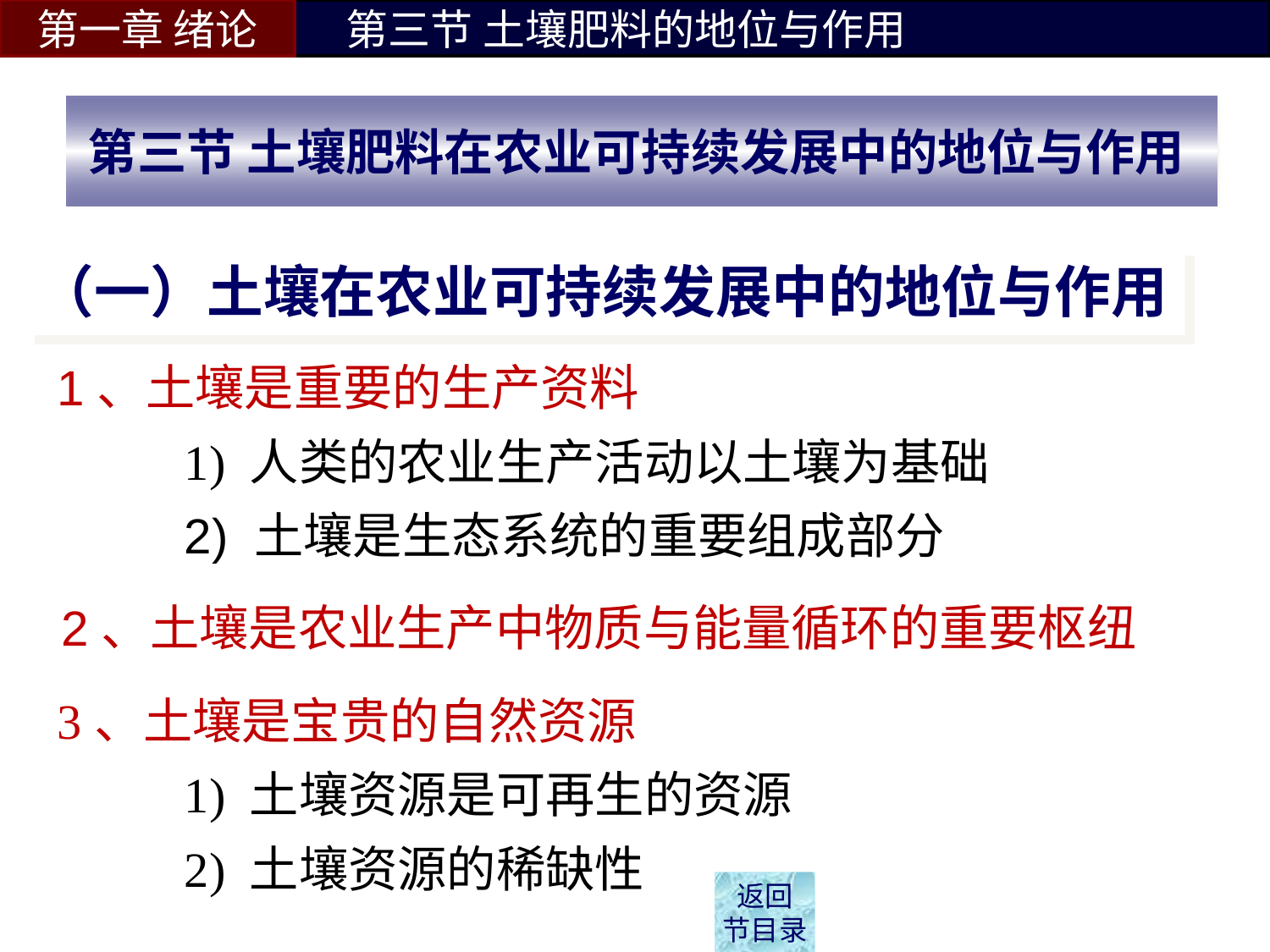

第一章 绪论
   第三节 土壤肥料的地位与作用
第三节 土壤肥料在农业可持续发展中的地位与作用
# （一）土壤在农业可持续发展中的地位与作用
1、土壤是重要的生产资料
	1) 人类的农业生产活动以土壤为基础
	2) 土壤是生态系统的重要组成部分
2、土壤是农业生产中物质与能量循环的重要枢纽
3、土壤是宝贵的自然资源
	1) 土壤资源是可再生的资源
	2) 土壤资源的稀缺性
返回
节目录